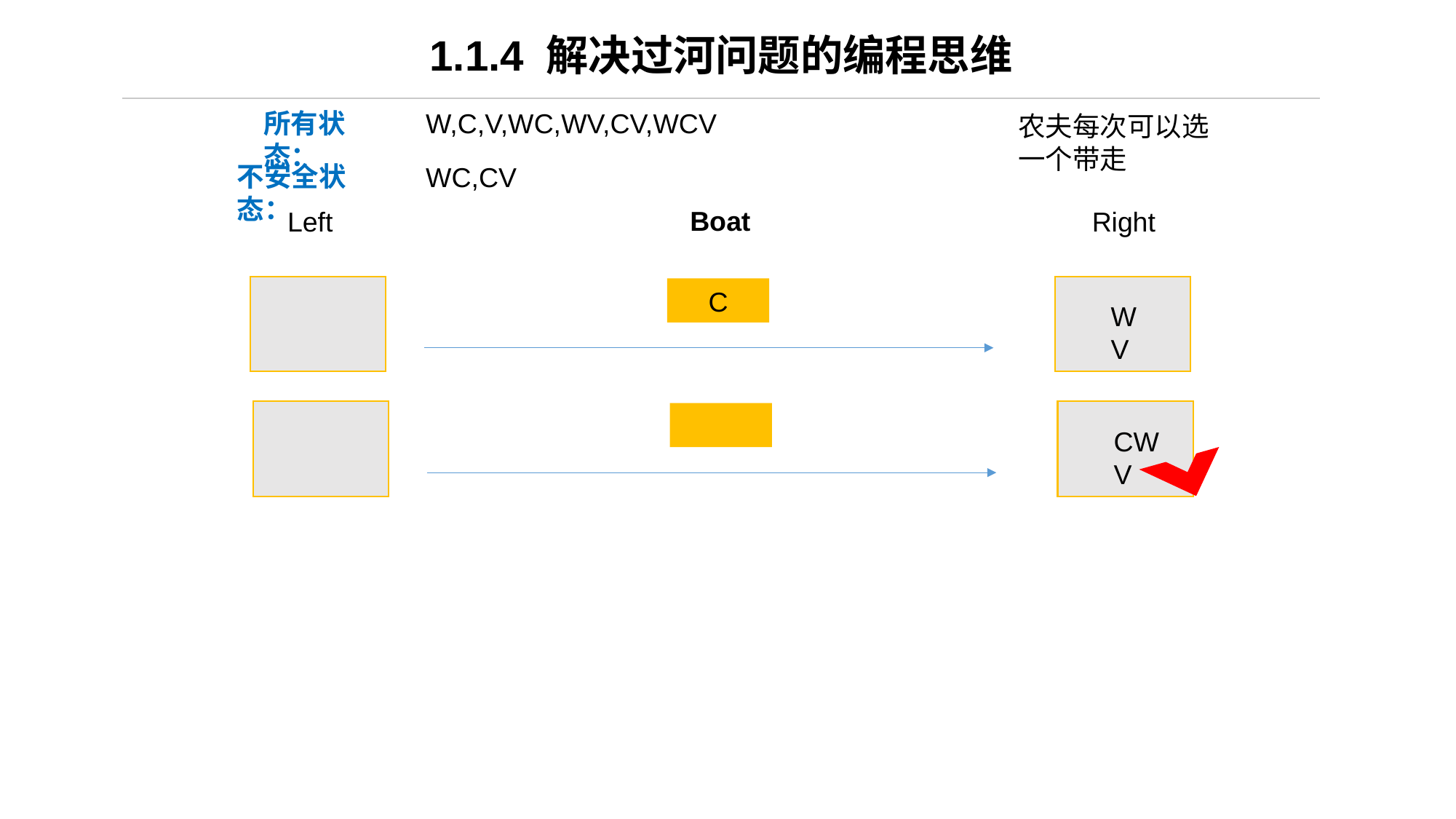

1.1.4 解决过河问题的编程思维
所有状态：
W,C,V,WC,WV,CV,WCV
农夫每次可以选一个带走
不安全状态：
WC,CV
Boat
Left

Right

C
WV

CWV